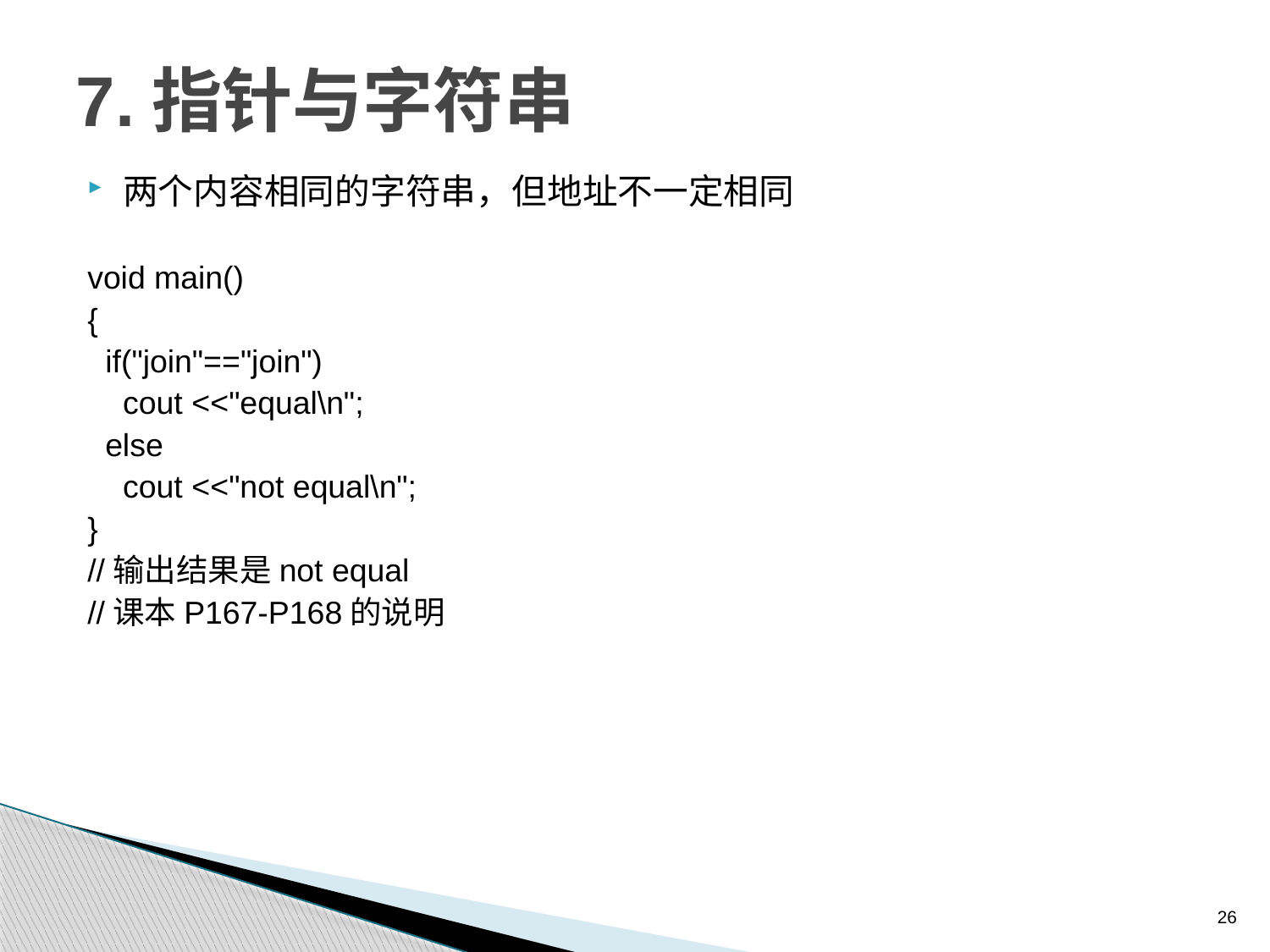

# 7.指针与字符串
两个内容相同的字符串，但地址不一定相同

void main()
{
  if("join"=="join")
    cout <<"equal\n";
  else
    cout <<"not equal\n";
}
//输出结果是not equal
//课本P167-P168的说明
26